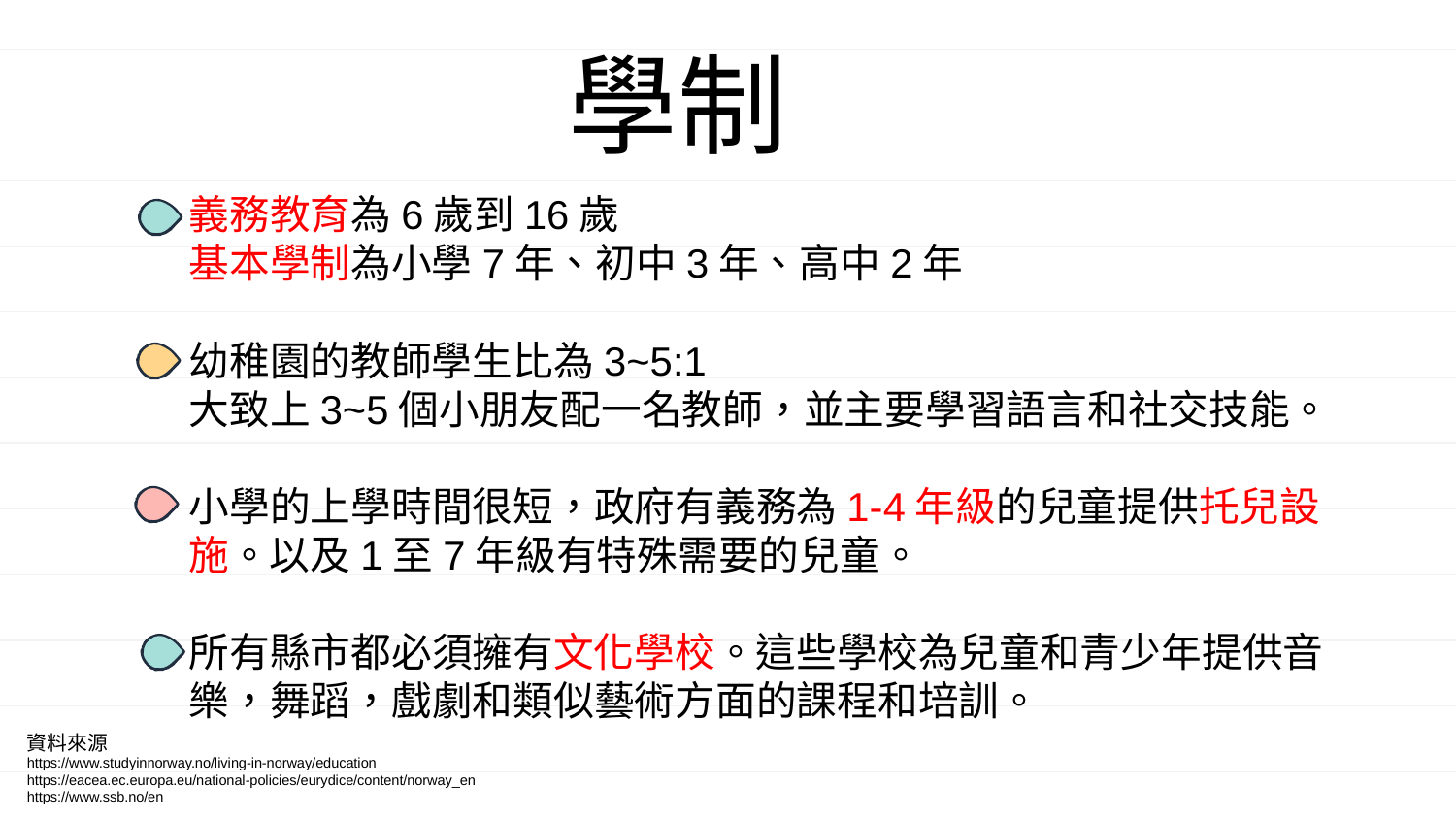

# 學制
義務教育為6歲到16歲
基本學制為小學7年、初中3年、高中2年

幼稚園的教師學生比為3~5:1
大致上3~5個小朋友配一名教師，並主要學習語言和社交技能。

小學的上學時間很短，政府有義務為1-4年級的兒童提供托兒設施。以及1至7年級有特殊需要的兒童。

所有縣市都必須擁有文化學校。這些學校為兒童和青少年提供音樂，舞蹈，戲劇和類似藝術方面的課程和培訓。

資料來源
https://www.studyinnorway.no/living-in-norway/education
https://eacea.ec.europa.eu/national-policies/eurydice/content/norway_en
https://www.ssb.no/en